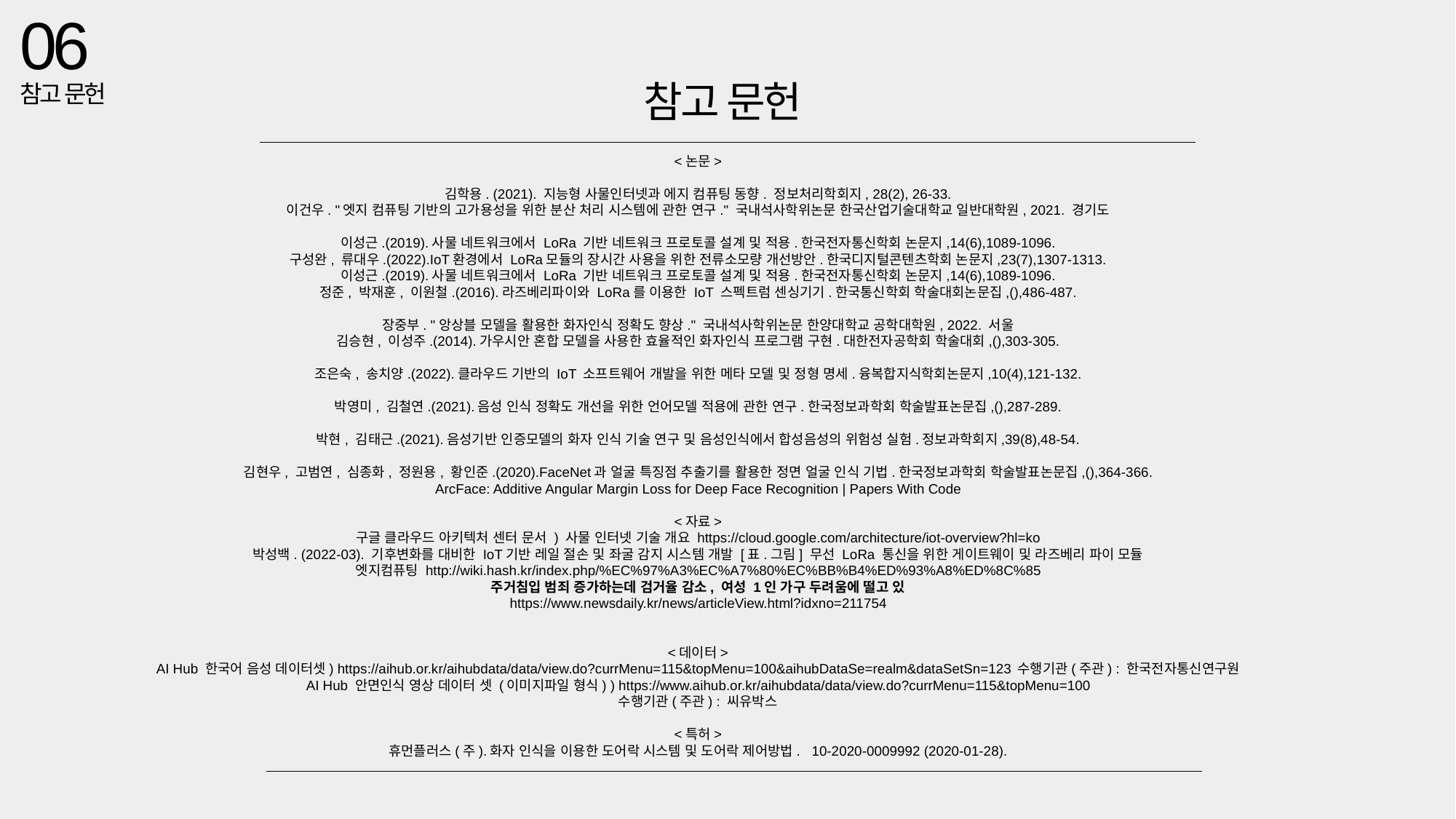

06
 참고 문헌

참고 문헌
<논문>

김학용. (2021). 지능형 사물인터넷과 에지 컴퓨팅 동향. 정보처리학회지, 28(2), 26-33.
이건우. "엣지 컴퓨팅 기반의 고가용성을 위한 분산 처리 시스템에 관한 연구." 국내석사학위논문 한국산업기술대학교 일반대학원, 2021. 경기도

이성근.(2019).사물 네트워크에서 LoRa 기반 네트워크 프로토콜 설계 및 적용.한국전자통신학회 논문지,14(6),1089-1096.
구성완, 류대우.(2022).IoT환경에서 LoRa모듈의 장시간 사용을 위한 전류소모량 개선방안.한국디지털콘텐츠학회 논문지,23(7),1307-1313.
이성근.(2019).사물 네트워크에서 LoRa 기반 네트워크 프로토콜 설계 및 적용.한국전자통신학회 논문지,14(6),1089-1096.
정준, 박재훈, 이원철.(2016).라즈베리파이와 LoRa를 이용한 IoT 스펙트럼 센싱기기.한국통신학회 학술대회논문집,(),486-487.

장중부. "앙상블 모델을 활용한 화자인식 정확도 향상." 국내석사학위논문 한양대학교 공학대학원, 2022. 서울
김승현, 이성주.(2014).가우시안 혼합 모델을 사용한 효율적인 화자인식 프로그램 구현.대한전자공학회 학술대회,(),303-305.

조은숙, 송치양.(2022).클라우드 기반의 IoT 소프트웨어 개발을 위한 메타 모델 및 정형 명세.융복합지식학회논문지,10(4),121-132.

박영미, 김철연.(2021).음성 인식 정확도 개선을 위한 언어모델 적용에 관한 연구.한국정보과학회 학술발표논문집,(),287-289.

박현, 김태근.(2021).음성기반 인증모델의 화자 인식 기술 연구 및 음성인식에서 합성음성의 위험성 실험.정보과학회지,39(8),48-54.

김현우, 고범연, 심종화, 정원용, 황인준.(2020).FaceNet과 얼굴 특징점 추출기를 활용한 정면 얼굴 인식 기법.한국정보과학회 학술발표논문집,(),364-366.
ArcFace: Additive Angular Margin Loss for Deep Face Recognition | Papers With Code

<자료>
구글 클라우드 아키텍처 센터 문서 ) 사물 인터넷 기술 개요 https://cloud.google.com/architecture/iot-overview?hl=ko
박성백. (2022-03). 기후변화를 대비한 IoT기반 레일 절손 및 좌굴 감지 시스템 개발 [표.그림] 무선 LoRa 통신을 위한 게이트웨이 및 라즈베리 파이 모듈
엣지컴퓨팅 http://wiki.hash.kr/index.php/%EC%97%A3%EC%A7%80%EC%BB%B4%ED%93%A8%ED%8C%85
주거침입 범죄 증가하는데 검거율 감소, 여성 1인 가구 두려움에 떨고 있
https://www.newsdaily.kr/news/articleView.html?idxno=211754

<데이터>
AI Hub 한국어 음성 데이터셋) https://aihub.or.kr/aihubdata/data/view.do?currMenu=115&topMenu=100&aihubDataSe=realm&dataSetSn=123 수행기관(주관) : 한국전자통신연구원
AI Hub 안면인식 영상 데이터 셋 (이미지파일 형식) ) https://www.aihub.or.kr/aihubdata/data/view.do?currMenu=115&topMenu=100
수행기관(주관) : 씨유박스

<특허>
휴먼플러스(주).화자 인식을 이용한 도어락 시스템 및 도어락 제어방법.   10-2020-0009992 (2020-01-28).